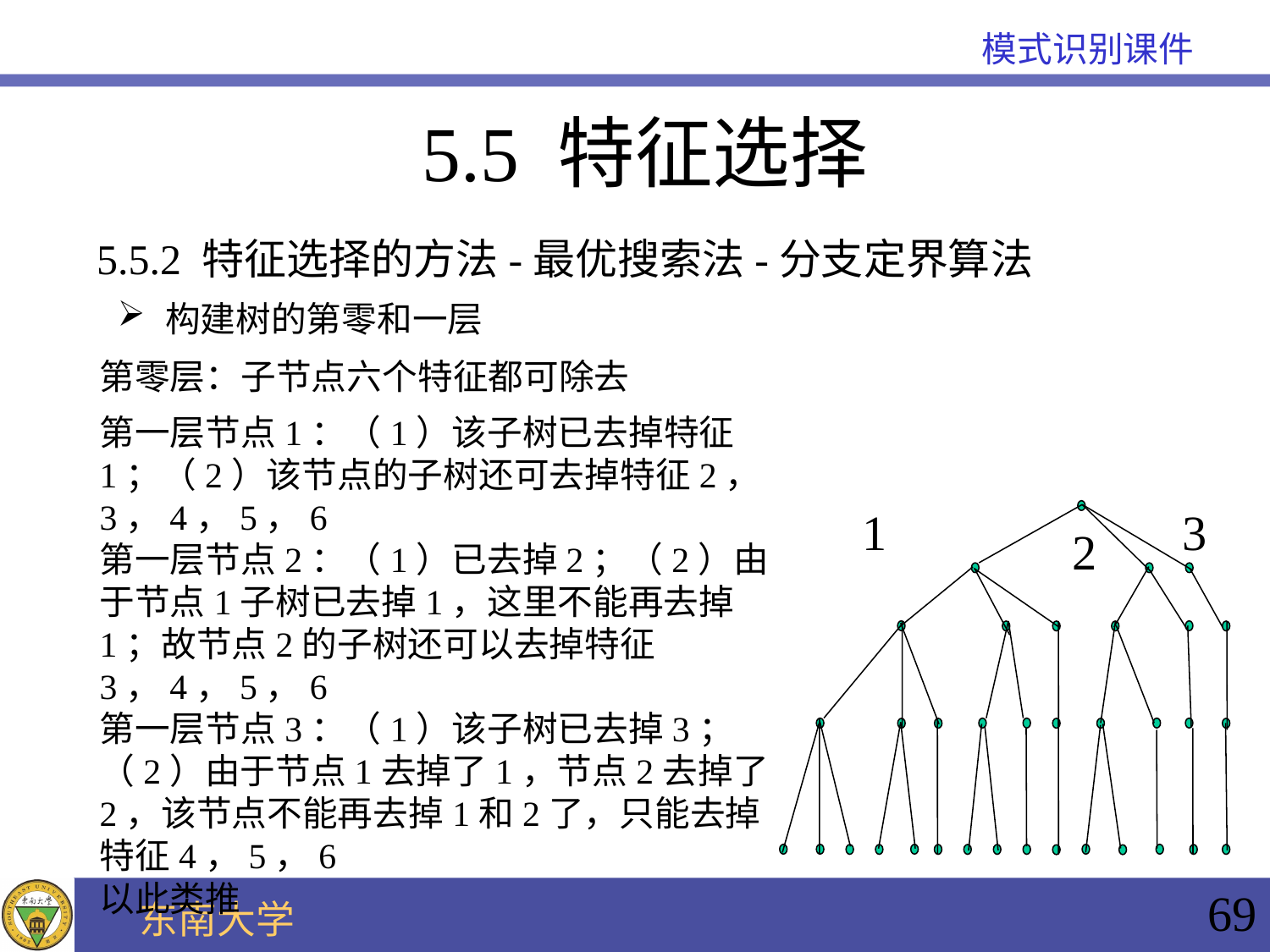

# 5.5 特征选择
5.5.2 特征选择的方法-最优搜索法-分支定界算法
构建树的第零和一层
第零层：子节点六个特征都可除去
第一层节点1：（1）该子树已去掉特征1；（2）该节点的子树还可去掉特征2，3，4，5，6
第一层节点2：（1）已去掉2；（2）由于节点1子树已去掉1，这里不能再去掉1；故节点2的子树还可以去掉特征3，4，5，6
第一层节点3：（1）该子树已去掉3；（2）由于节点1去掉了1，节点2去掉了2，该节点不能再去掉1和2了，只能去掉特征4，5，6
以此类推
1
3

2
69